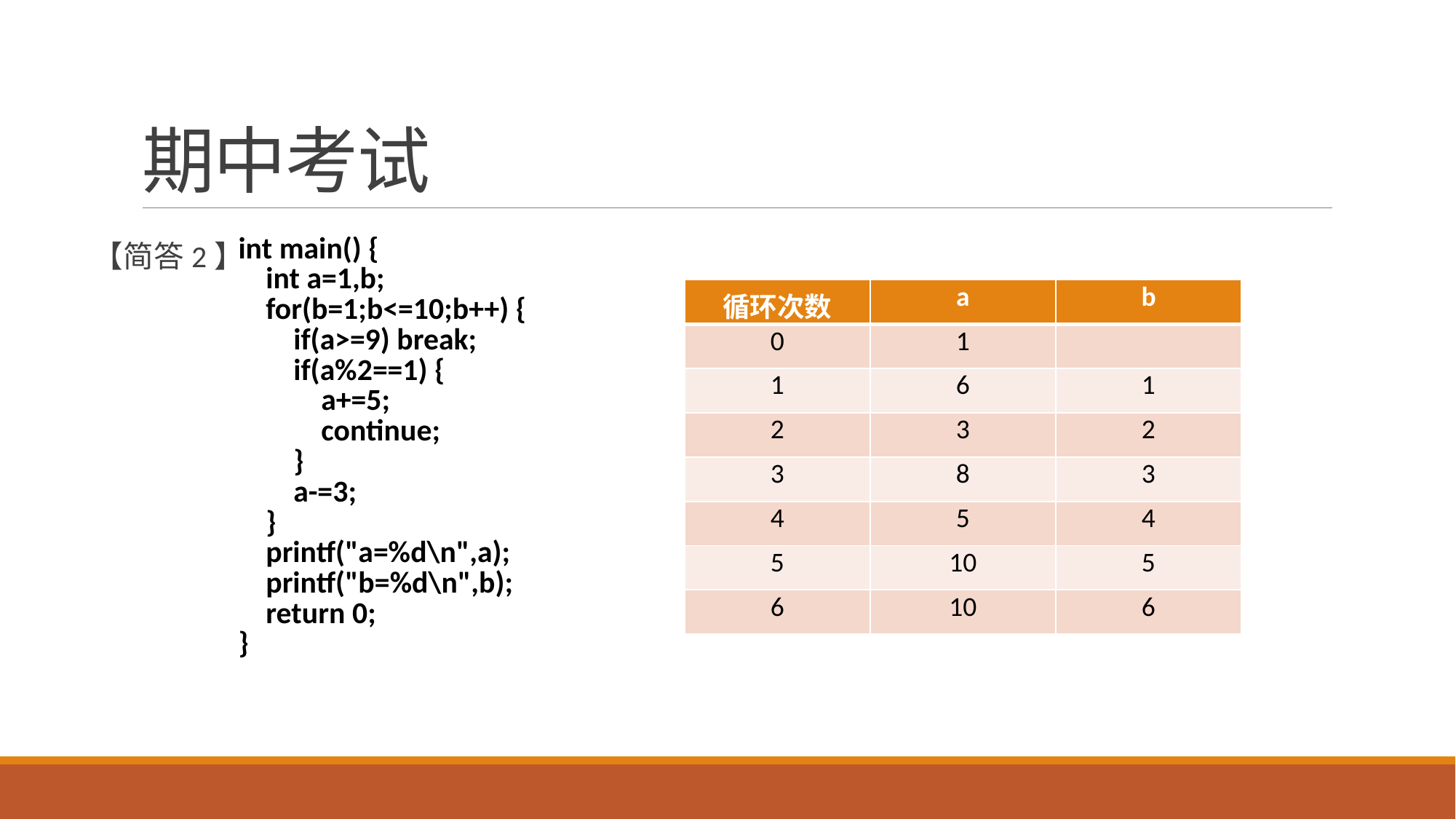

# 期中考试
【简答2】
| int main() { int a=1,b; for(b=1;b<=10;b++) { if(a>=9) break; if(a%2==1) { a+=5; continue; } a-=3; } printf("a=%d\n",a); printf("b=%d\n",b); return 0; } |
| --- |
| 循环次数 | a | b |
| --- | --- | --- |
| 0 | 1 |  |
| 1 | 6 | 1 |
| 2 | 3 | 2 |
| 3 | 8 | 3 |
| 4 | 5 | 4 |
| 5 | 10 | 5 |
| 6 | 10 | 6 |